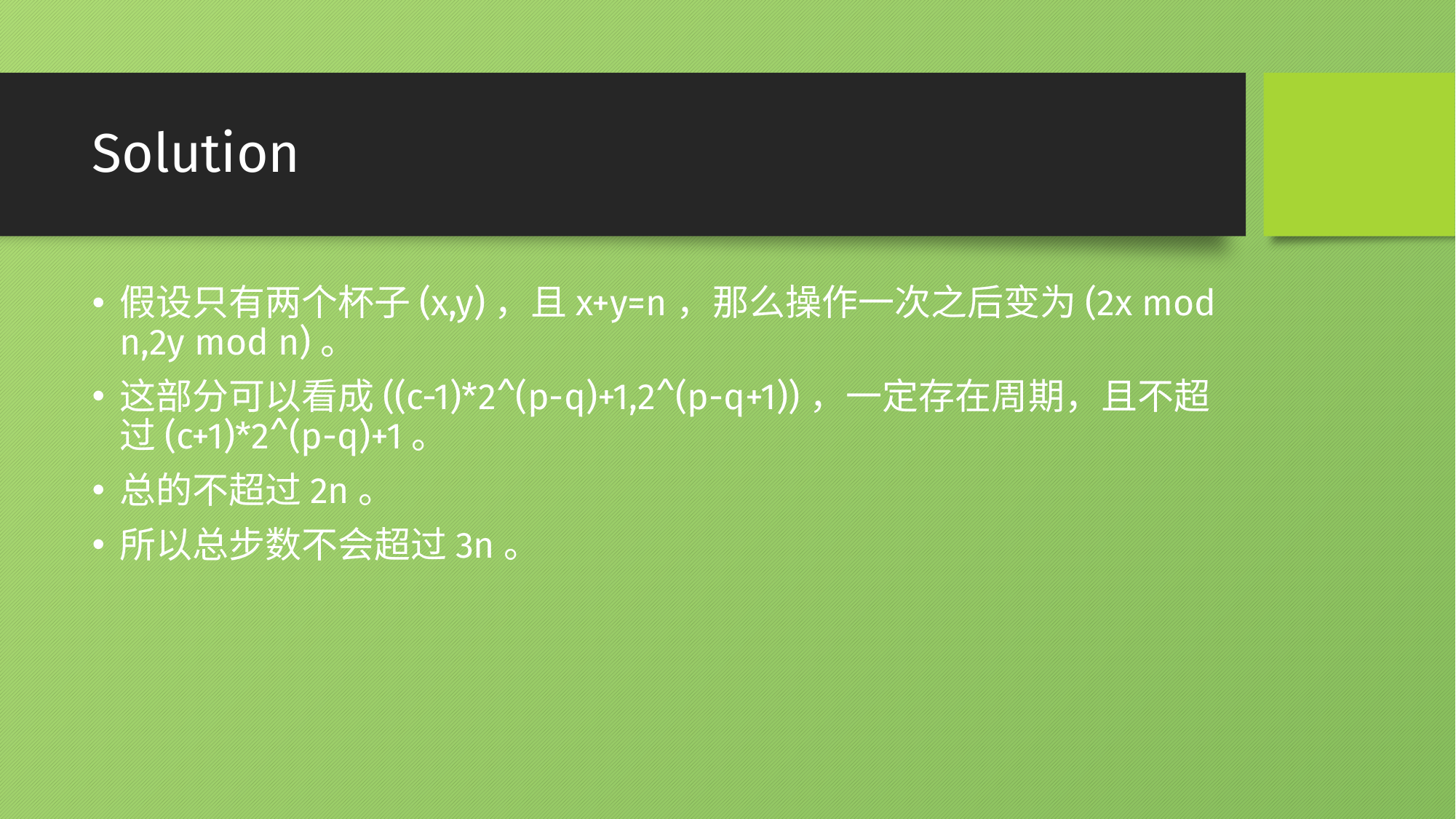

# Solution
假设只有两个杯子(x,y)，且x+y=n，那么操作一次之后变为(2x mod n,2y mod n)。
这部分可以看成((c-1)*2^(p-q)+1,2^(p-q+1))，一定存在周期，且不超过(c+1)*2^(p-q)+1。
总的不超过2n。
所以总步数不会超过3n。